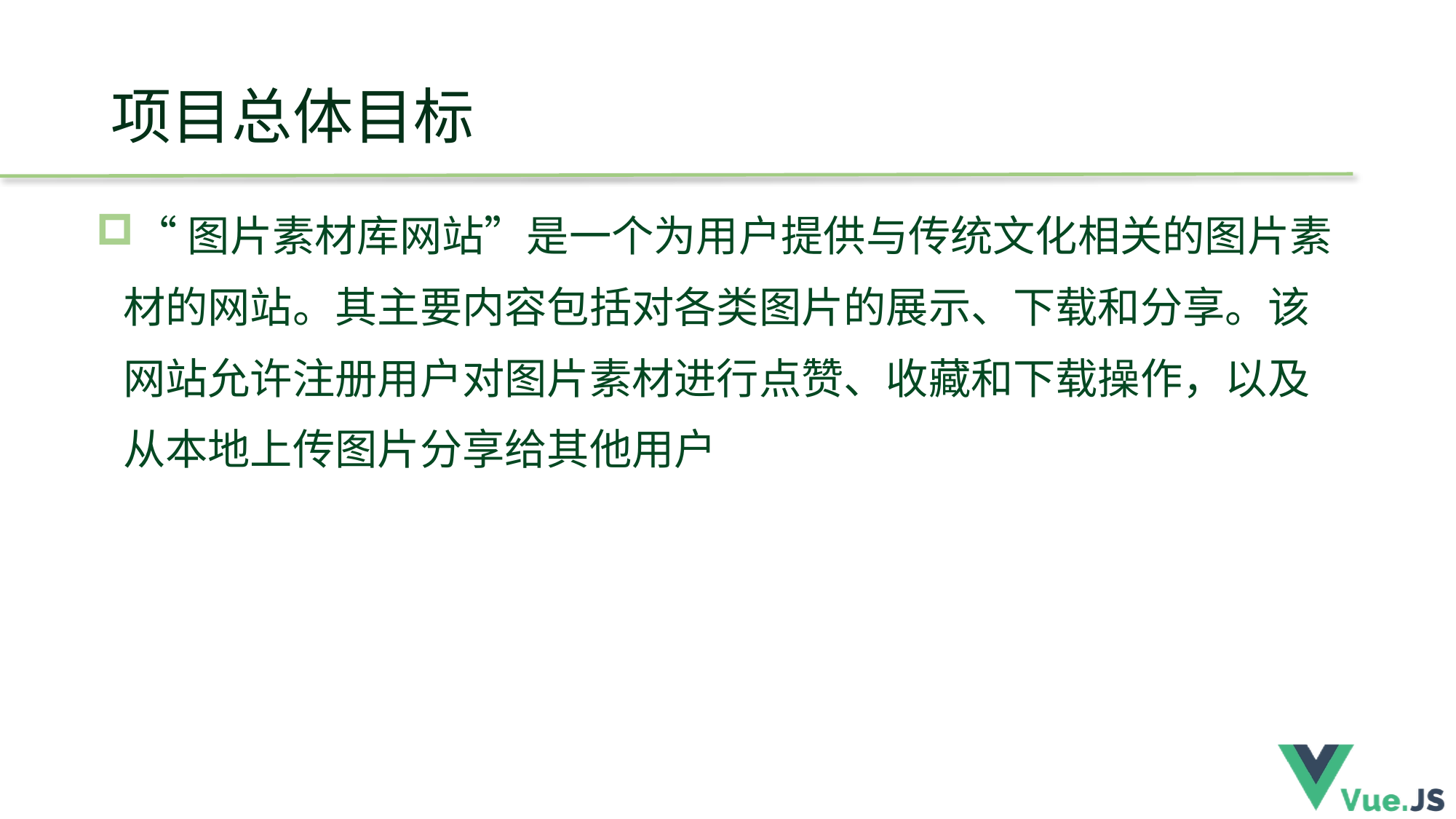

# 项目总体目标
“图片素材库网站”是一个为用户提供与传统文化相关的图片素材的网站。其主要内容包括对各类图片的展示、下载和分享。该网站允许注册用户对图片素材进行点赞、收藏和下载操作，以及从本地上传图片分享给其他用户